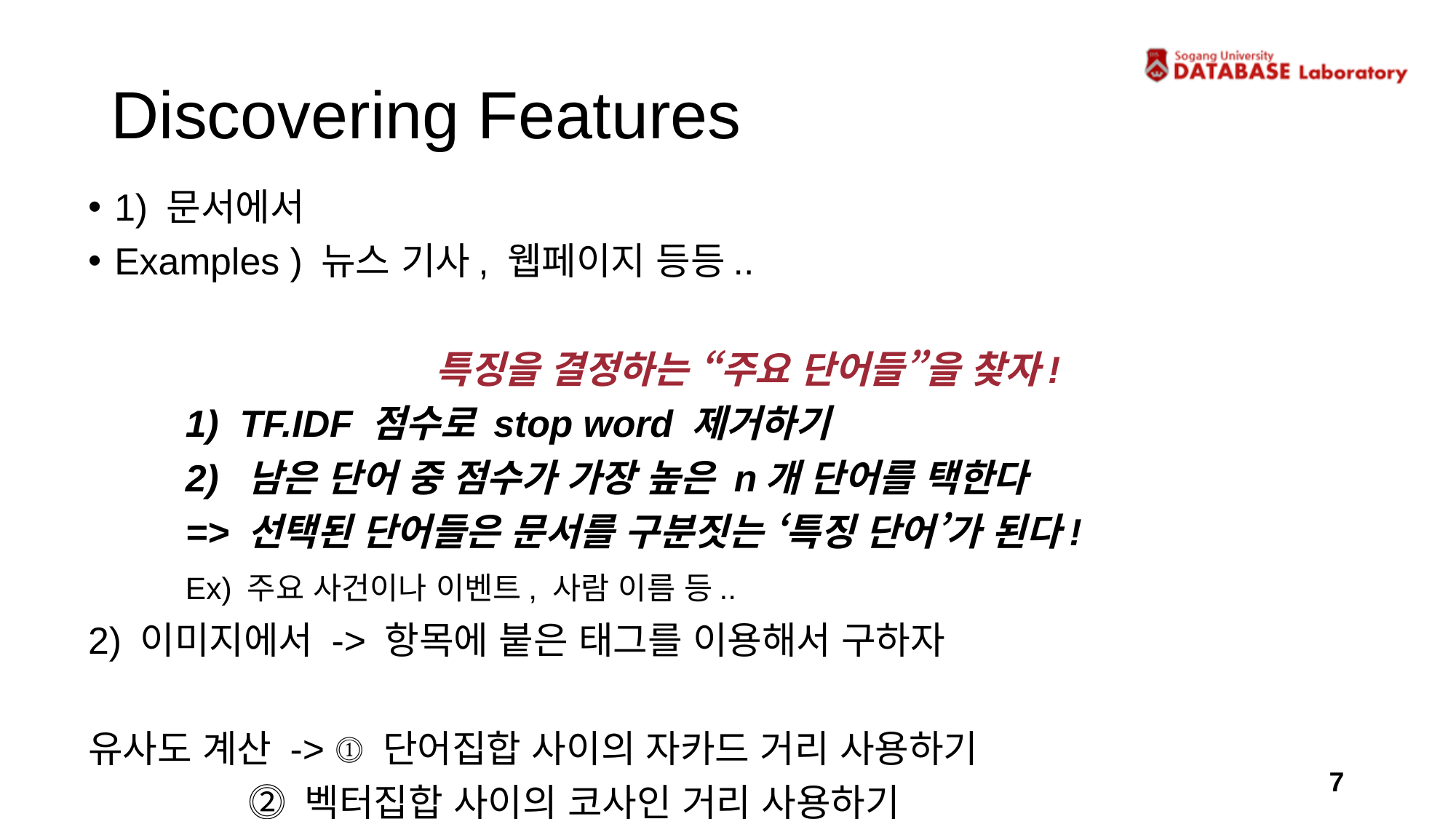

# Discovering Features
1) 문서에서
Examples ) 뉴스 기사, 웹페이지 등등..

특징을 결정하는 “주요 단어들”을 찾자!
	1)  TF.IDF 점수로 stop word 제거하기
	2)  남은 단어 중 점수가 가장 높은 n개 단어를 택한다
	=> 선택된 단어들은 문서를 구분짓는 ‘특징 단어’가 된다!
	Ex) 주요 사건이나 이벤트, 사람 이름 등..
2) 이미지에서 -> 항목에 붙은 태그를 이용해서 구하자

유사도 계산 -> ⓵ 단어집합 사이의 자카드 거리 사용하기
		      ⓶ 벡터집합 사이의 코사인 거리 사용하기

7